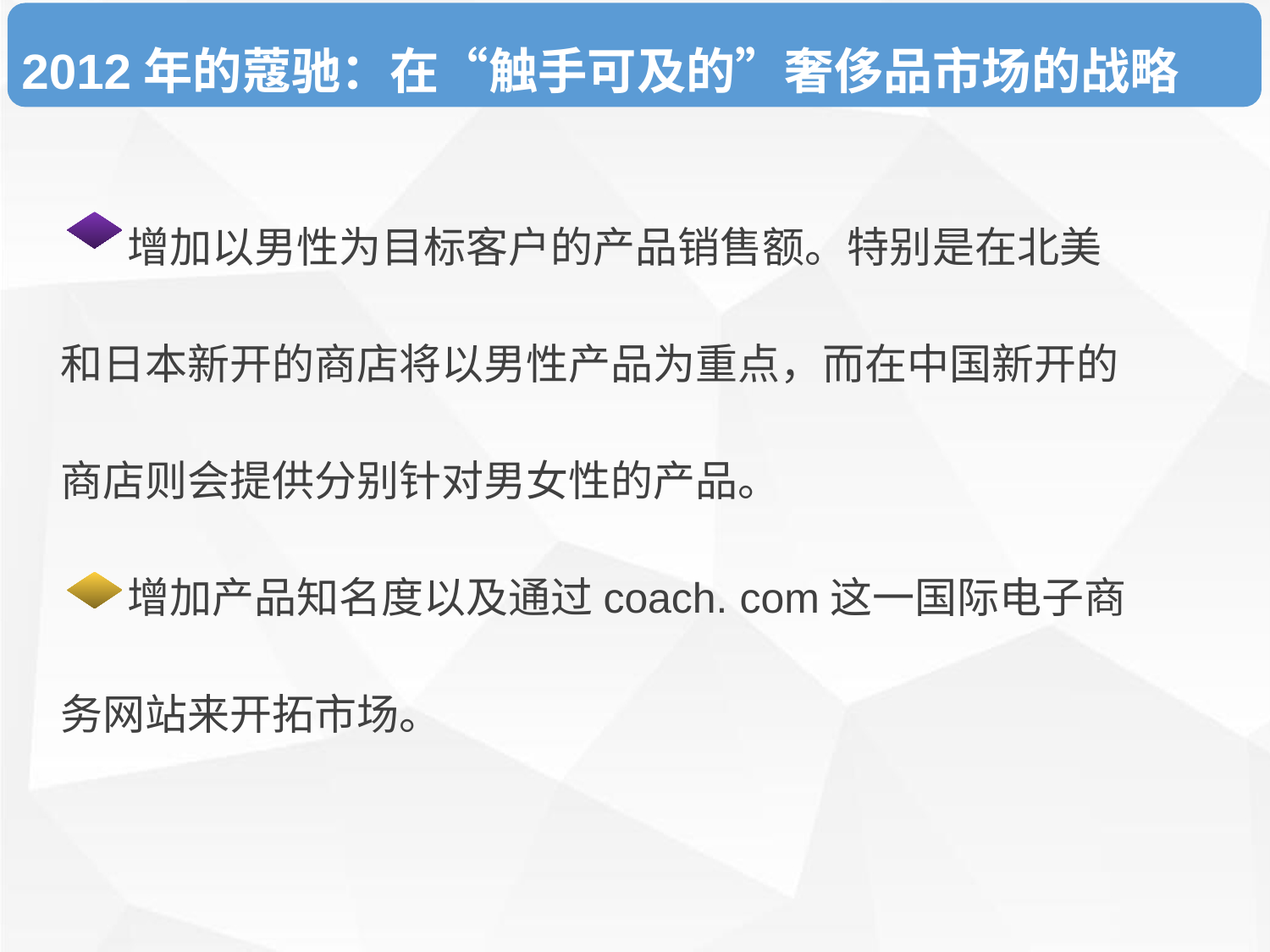

2012年的蔻驰：在“触手可及的”奢侈品市场的战略
      增加以男性为目标客户的产品销售额。特别是在北美和日本新开的商店将以男性产品为重点，而在中国新开的商店则会提供分别针对男女性的产品。
      增加产品知名度以及通过coach. com这一国际电子商务网站来开拓市场。